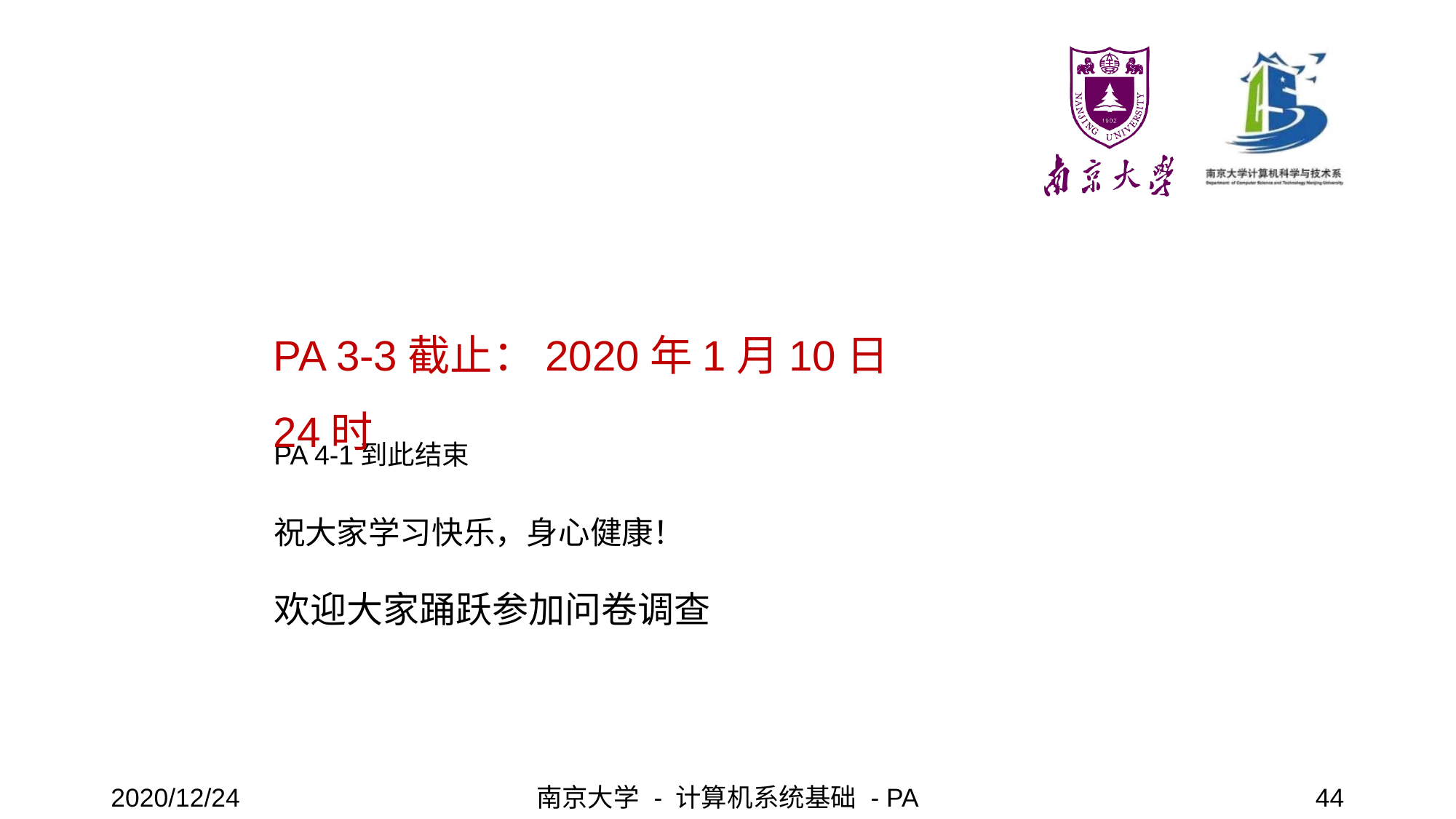

PA 3-3截止：2020年1月10日24时
PA 4-1到此结束
# 祝大家学习快乐，身心健康！
欢迎大家踊跃参加问卷调查
2020/12/24
南京大学 - 计算机系统基础 - PA
44